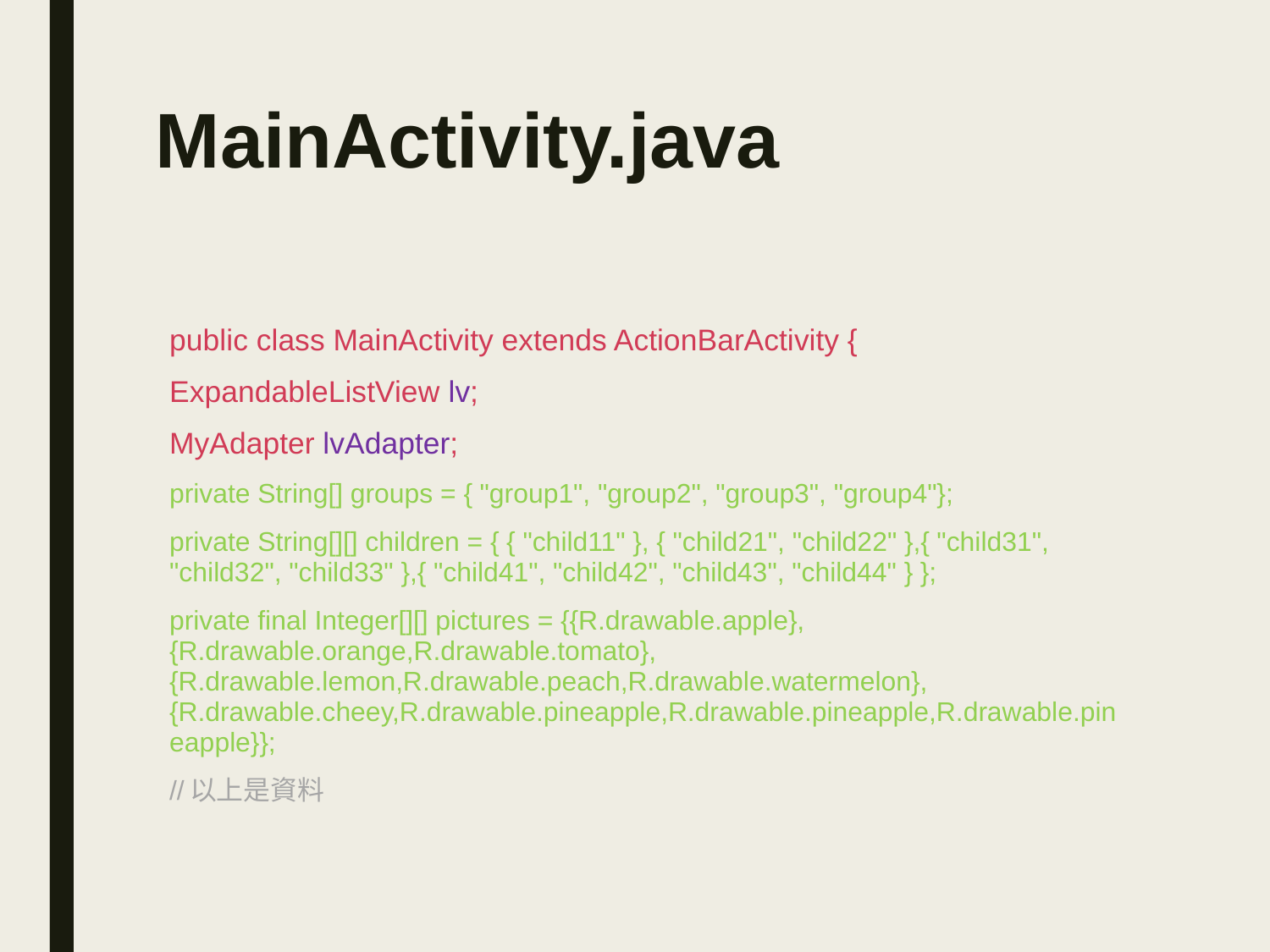

# MainActivity.java
public class MainActivity extends ActionBarActivity {
ExpandableListView lv;
MyAdapter lvAdapter;
private String[] groups = { "group1", "group2", "group3", "group4"};
private String[][] children = { { "child11" }, { "child21", "child22" },{ "child31", "child32", "child33" },{ "child41", "child42", "child43", "child44" } };
private final Integer[][] pictures = {{R.drawable.apple},   {R.drawable.orange,R.drawable.tomato},  {R.drawable.lemon,R.drawable.peach,R.drawable.watermelon},{R.drawable.cheey,R.drawable.pineapple,R.drawable.pineapple,R.drawable.pineapple}};
//以上是資料